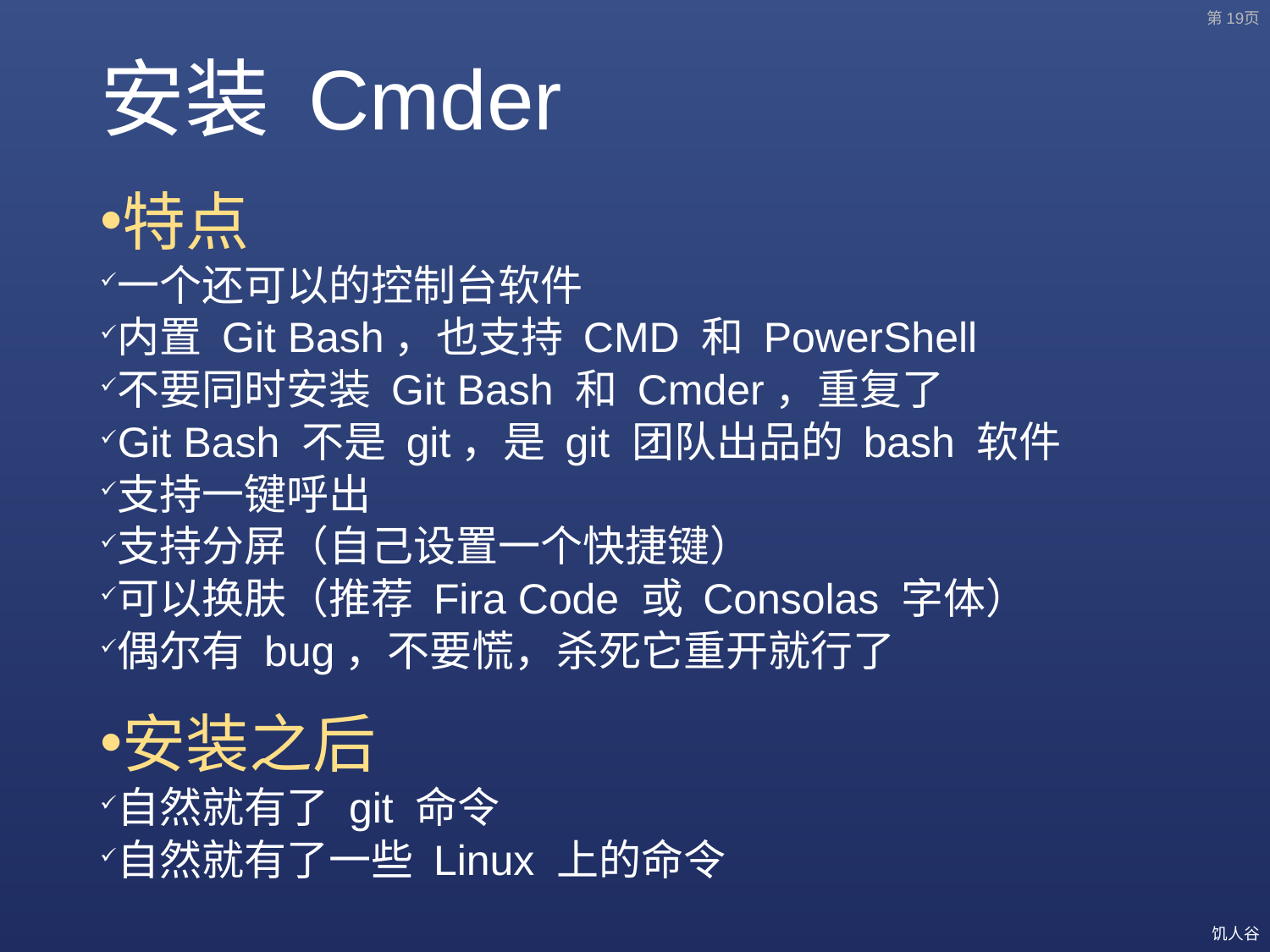

第19页
# 安装 Cmder
特点
一个还可以的控制台软件
内置 Git Bash，也支持 CMD 和 PowerShell
不要同时安装 Git Bash 和 Cmder，重复了
Git Bash 不是 git，是 git 团队出品的 bash 软件
支持一键呼出
支持分屏（自己设置一个快捷键）
可以换肤（推荐 Fira Code 或 Consolas 字体）
偶尔有 bug，不要慌，杀死它重开就行了
安装之后
自然就有了 git 命令
自然就有了一些 Linux 上的命令
饥人谷